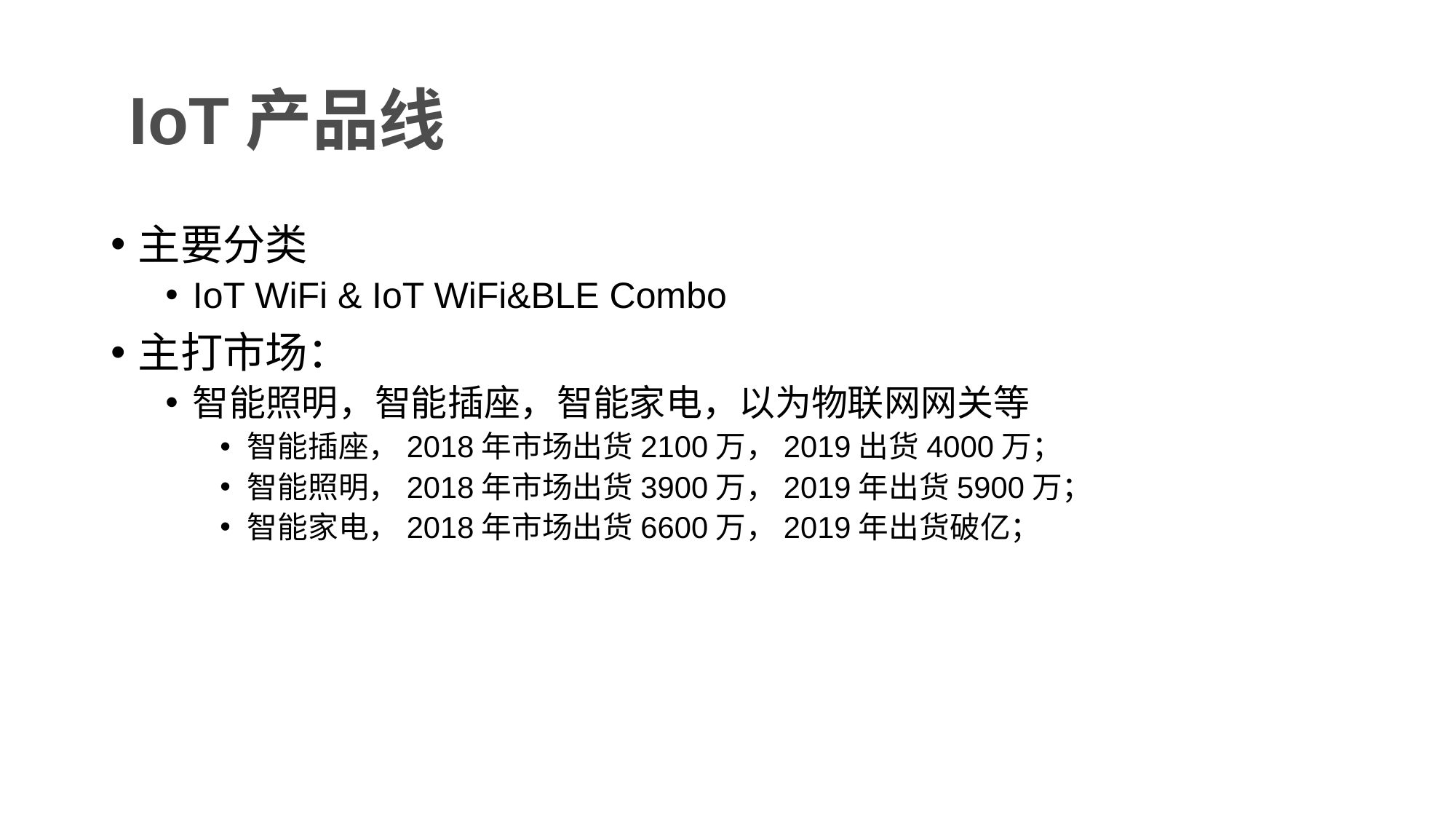

# IoT产品线
主要分类
IoT WiFi & IoT WiFi&BLE Combo
主打市场：
智能照明，智能插座，智能家电，以为物联网网关等
智能插座，2018年市场出货2100万，2019出货4000万；
智能照明，2018年市场出货3900万，2019年出货5900万；
智能家电，2018年市场出货6600万，2019年出货破亿；